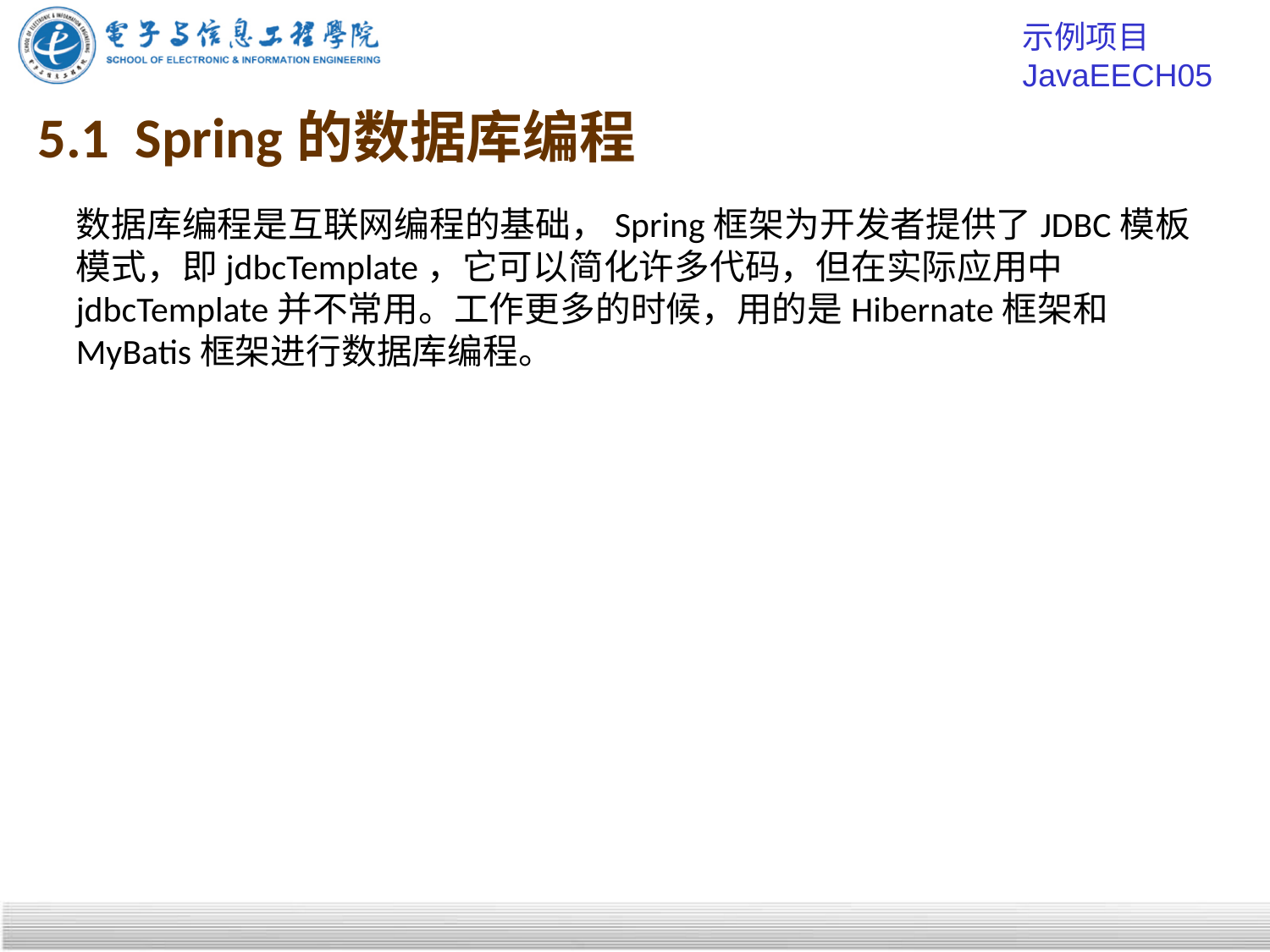

示例项目 JavaEECH05
# 5.1  Spring的数据库编程
数据库编程是互联网编程的基础，Spring框架为开发者提供了JDBC模板模式，即jdbcTemplate，它可以简化许多代码，但在实际应用中jdbcTemplate并不常用。工作更多的时候，用的是Hibernate框架和MyBatis框架进行数据库编程。